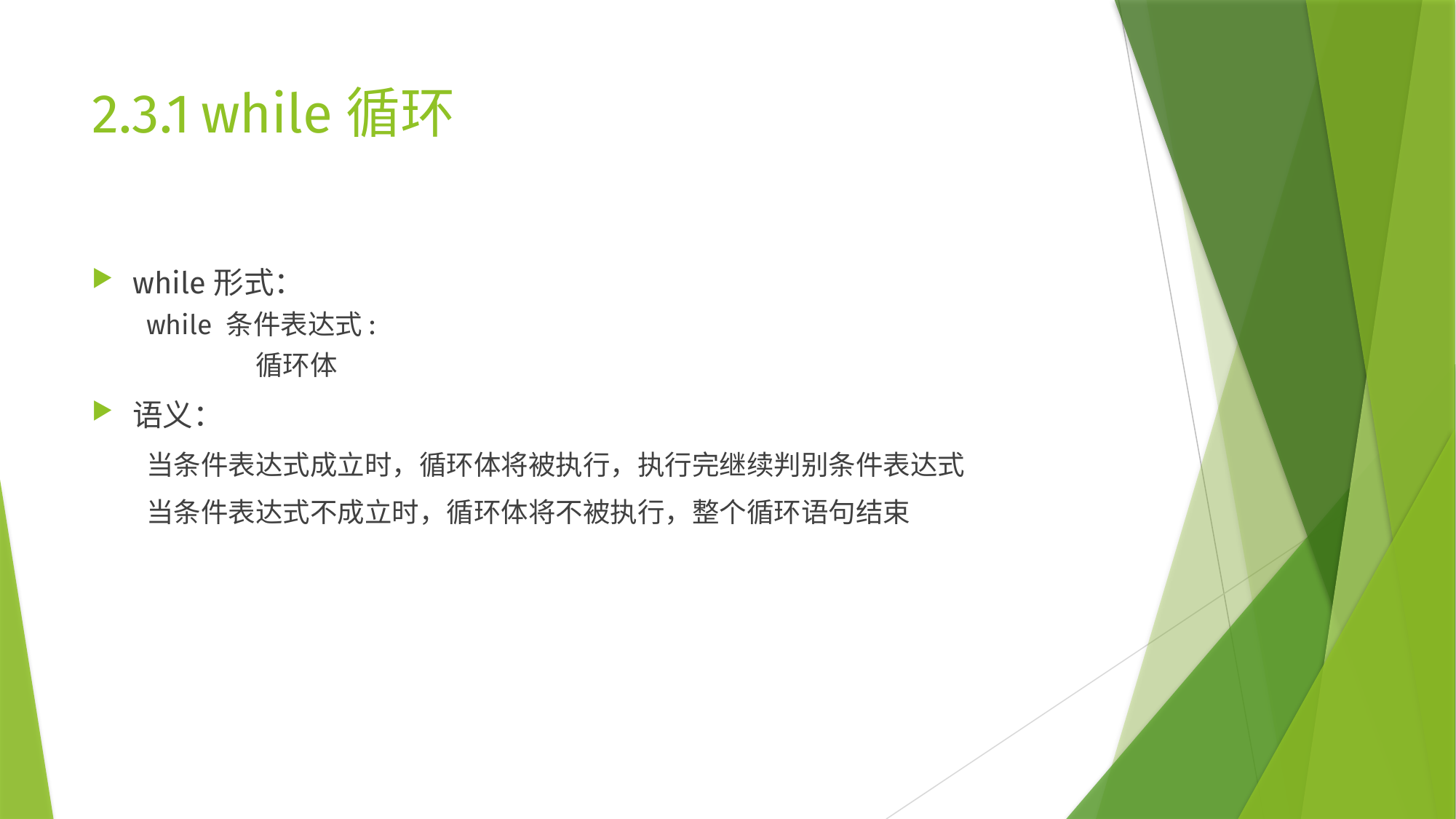

# 2.3.1	while循环
while形式：
while 条件表达式:
	循环体
语义：
当条件表达式成立时，循环体将被执行，执行完继续判别条件表达式
当条件表达式不成立时，循环体将不被执行，整个循环语句结束